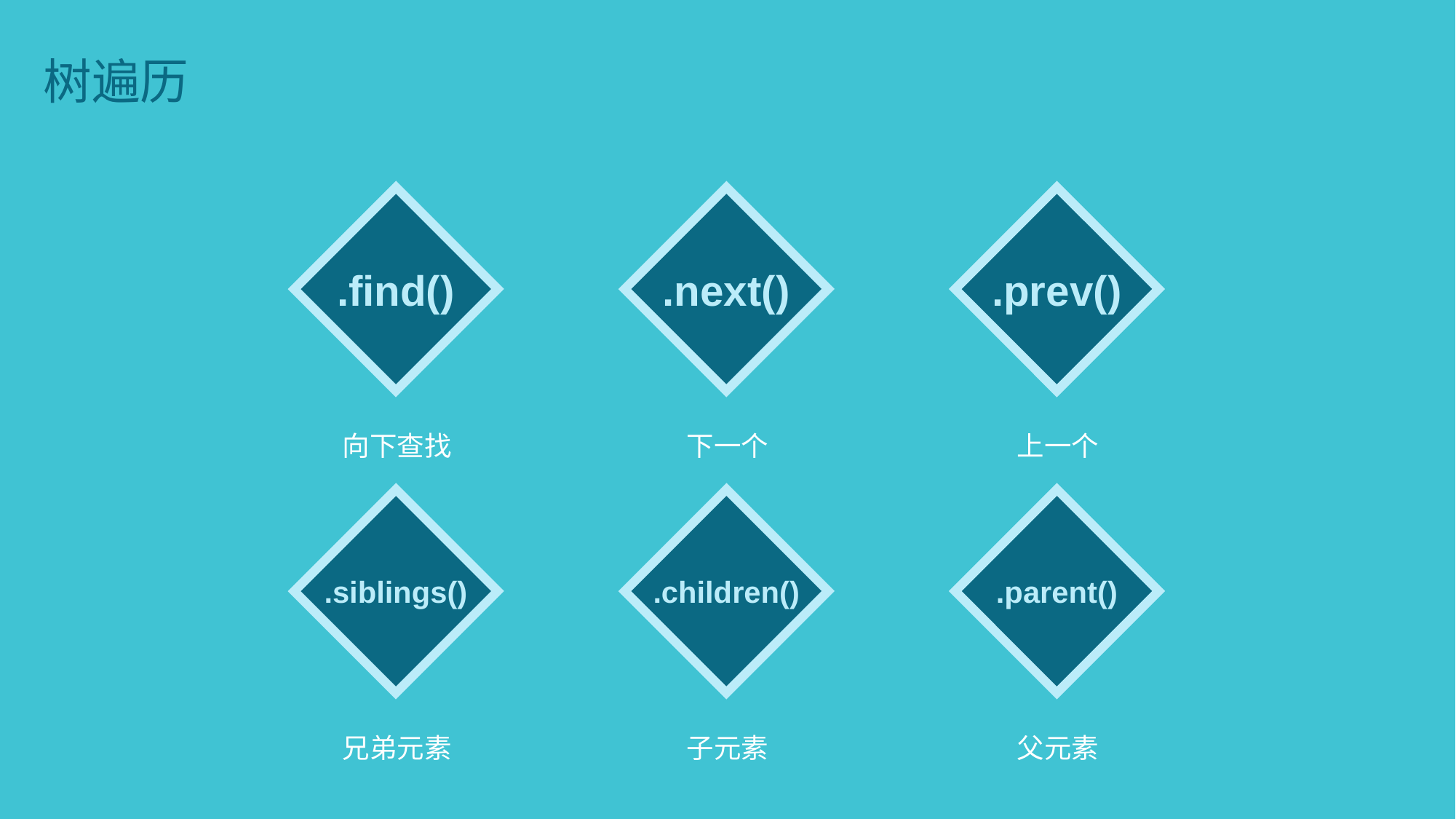

树遍历
.find()
向下查找
.next()
下一个
.prev()
上一个
.siblings()
兄弟元素
.children()
子元素
.parent()
父元素